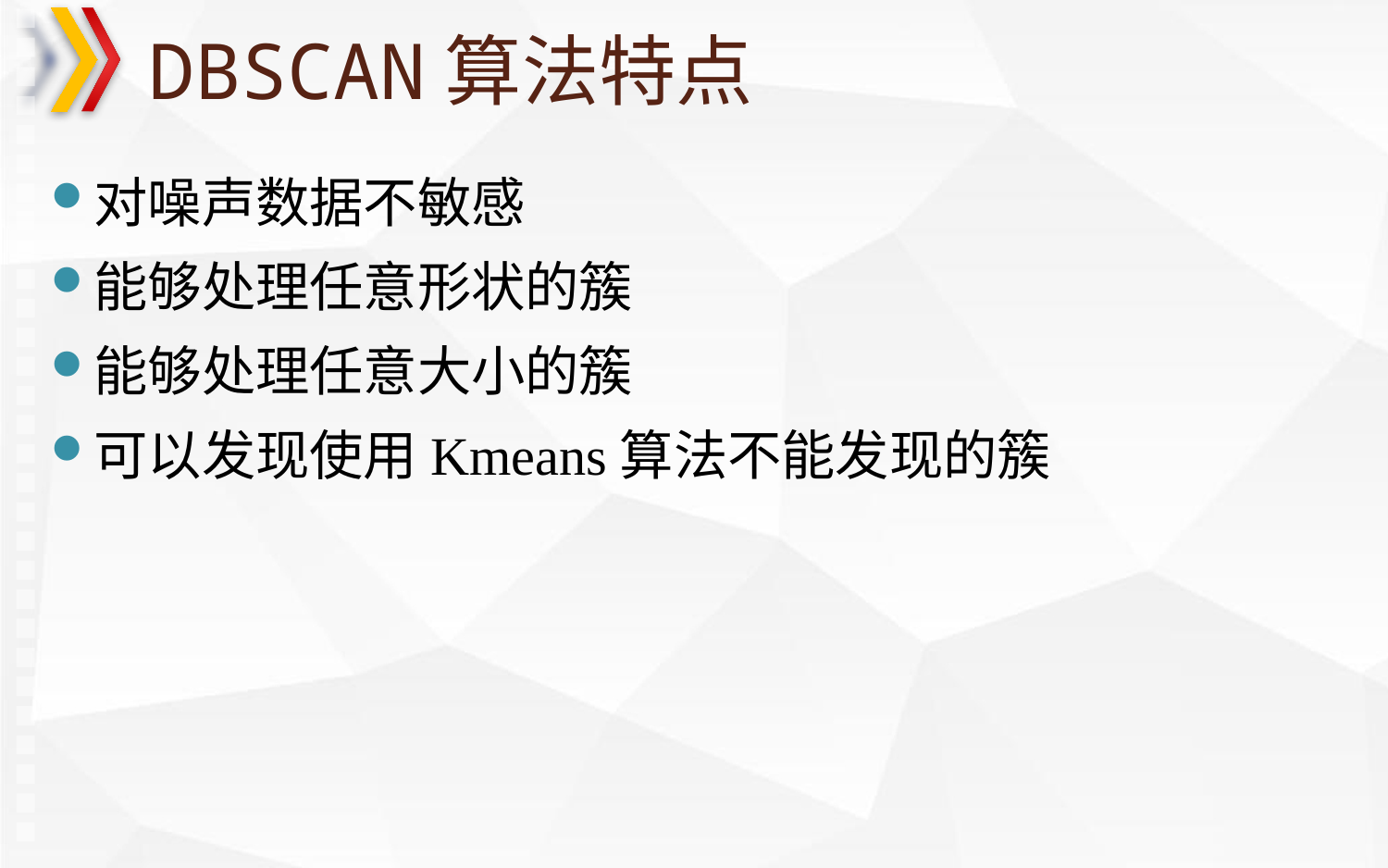

# DBSCAN算法特点
对噪声数据不敏感
能够处理任意形状的簇
能够处理任意大小的簇
可以发现使用Kmeans算法不能发现的簇